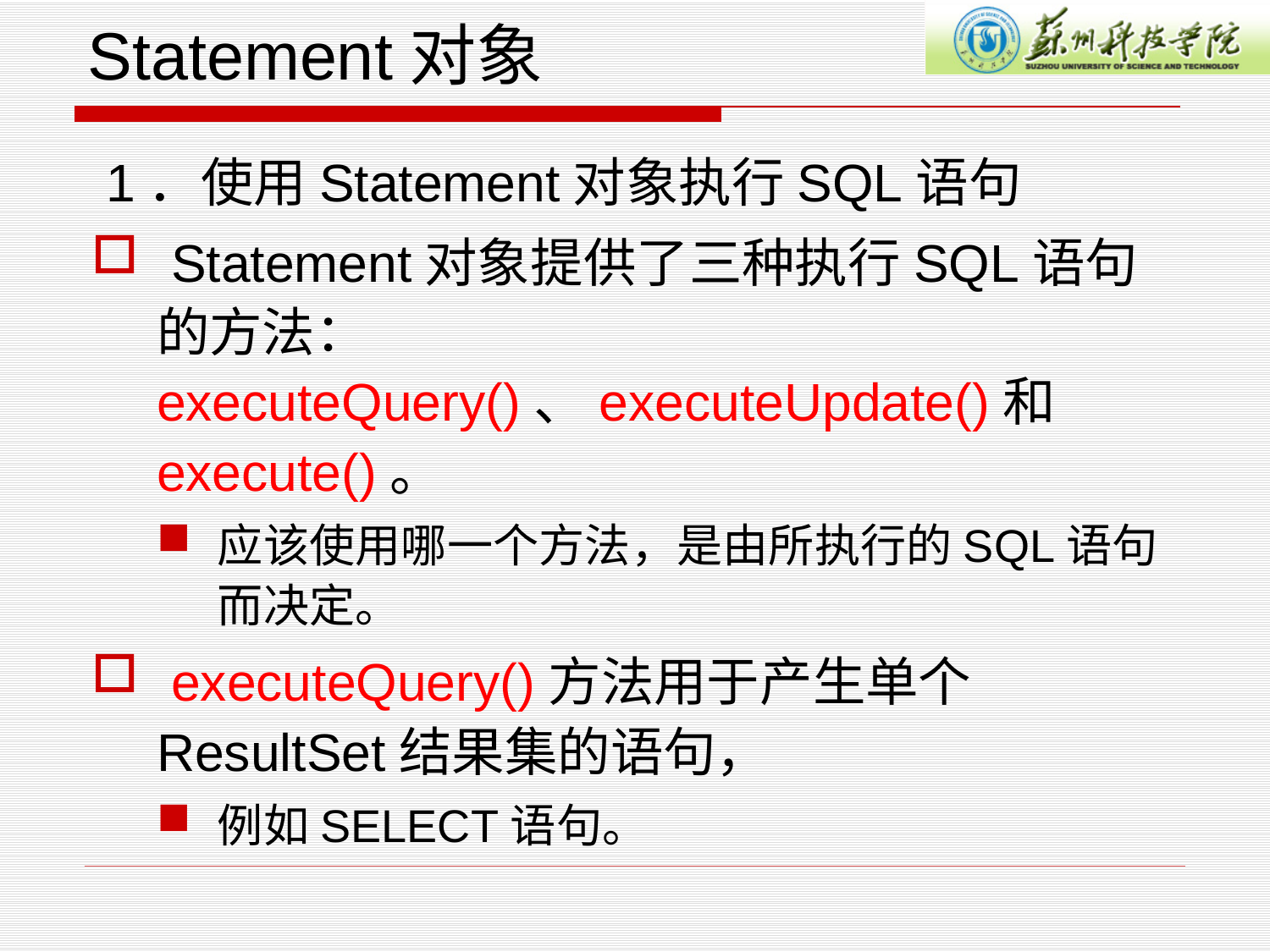

# Statement对象
 1．使用Statement对象执行SQL语句
 Statement对象提供了三种执行SQL语句的方法：executeQuery()、executeUpdate()和execute()。
应该使用哪一个方法，是由所执行的SQL语句而决定。
 executeQuery()方法用于产生单个ResultSet结果集的语句，
例如SELECT语句。